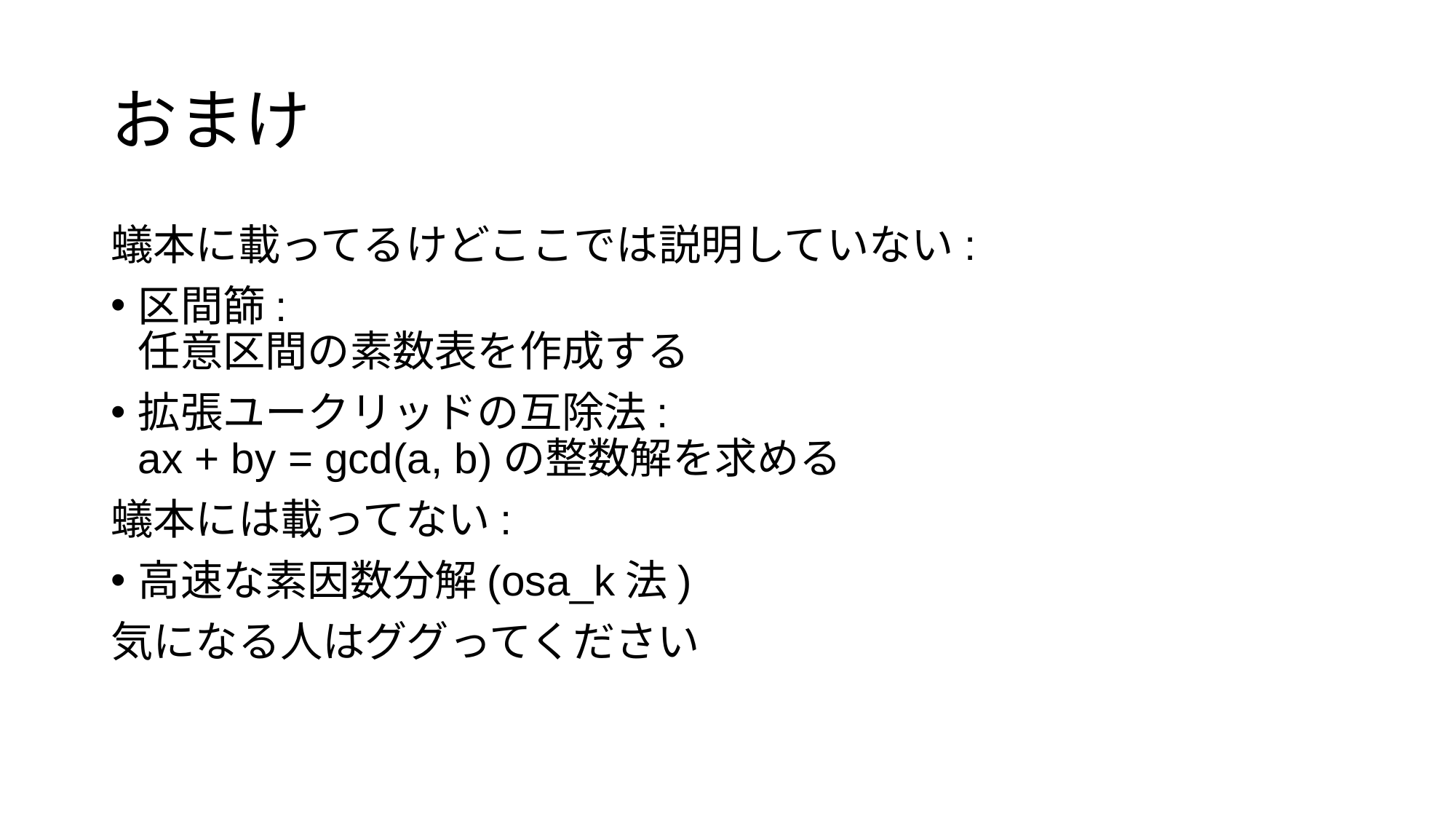

# おまけ
蟻本に載ってるけどここでは説明していない:
区間篩:
任意区間の素数表を作成する
拡張ユークリッドの互除法:
ax + by = gcd(a, b)の整数解を求める
蟻本には載ってない:
高速な素因数分解(osa_k法)
気になる人はググってください